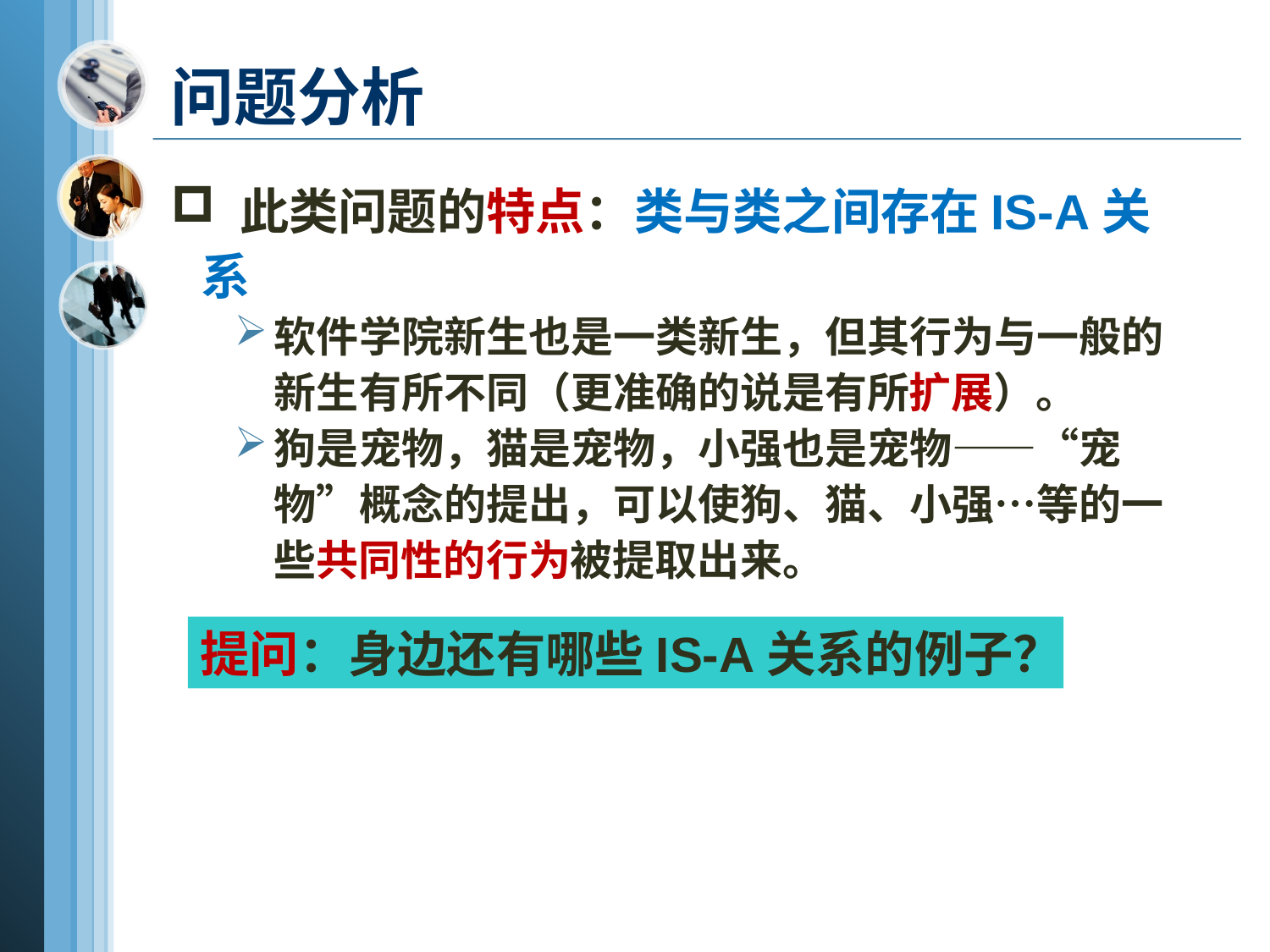

问题分析
 此类问题的特点：类与类之间存在IS-A关系
软件学院新生也是一类新生，但其行为与一般的新生有所不同（更准确的说是有所扩展）。
狗是宠物，猫是宠物，小强也是宠物——“宠物”概念的提出，可以使狗、猫、小强…等的一些共同性的行为被提取出来。
提问：身边还有哪些IS-A关系的例子？